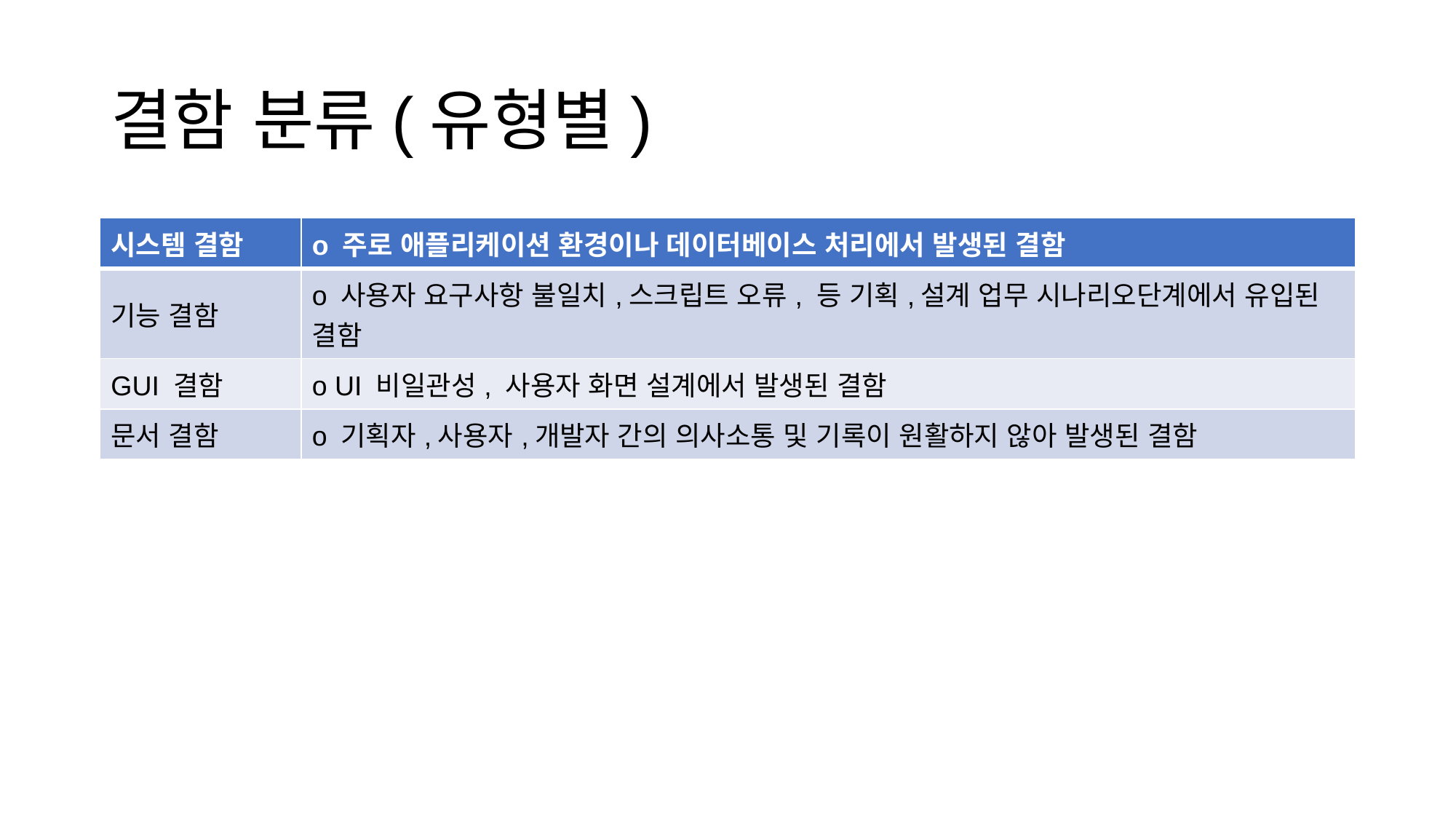

# 결함 분류(유형별)
| 시스템 결함 | o 주로 애플리케이션 환경이나 데이터베이스 처리에서 발생된 결함 |
| --- | --- |
| 기능 결함 | o 사용자 요구사항 불일치,스크립트 오류, 등 기획,설계 업무 시나리오단계에서 유입된 결함 |
| GUI 결함 | o UI 비일관성, 사용자 화면 설계에서 발생된 결함 |
| 문서 결함 | o 기획자,사용자,개발자 간의 의사소통 및 기록이 원활하지 않아 발생된 결함 |